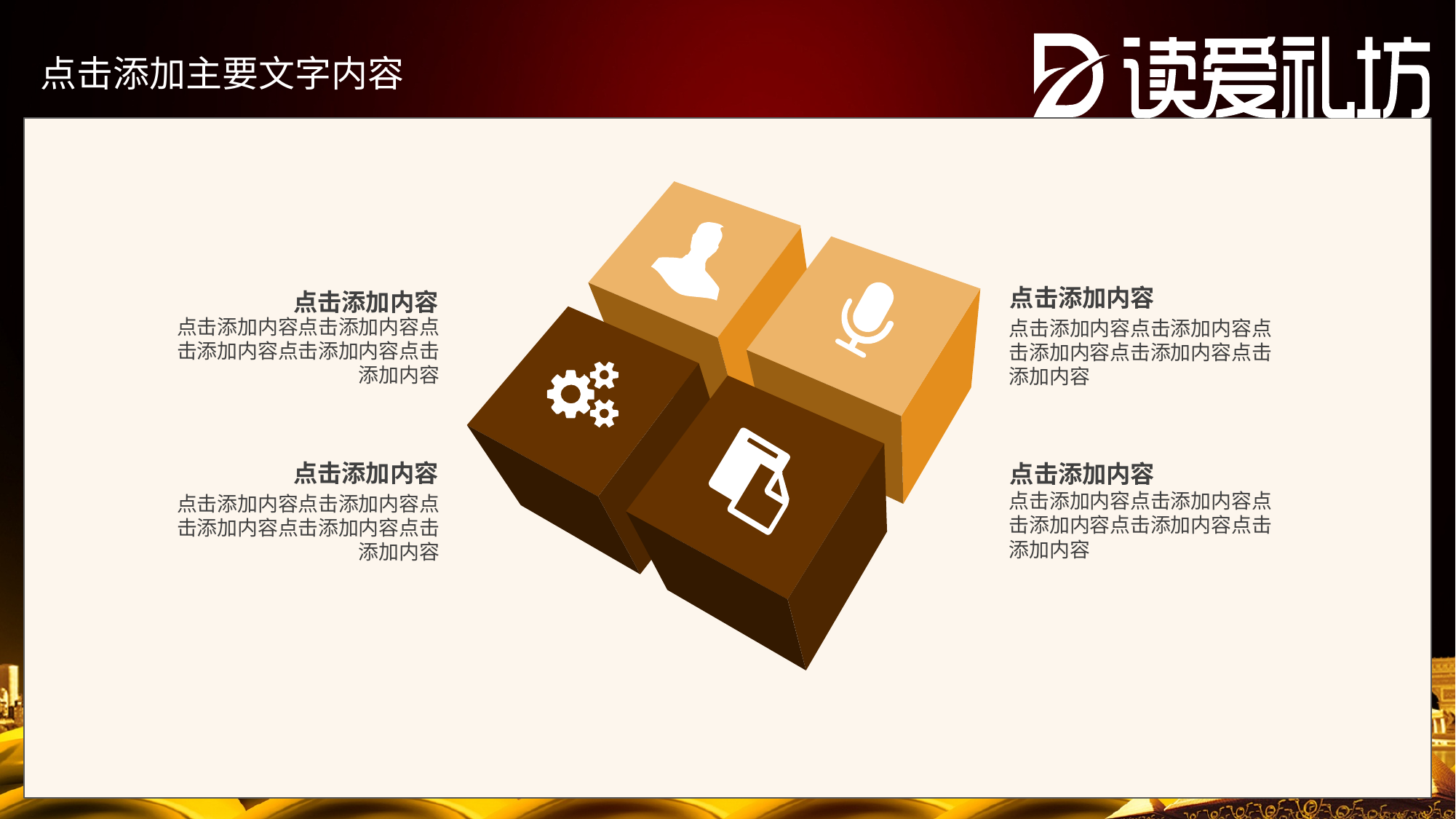

点击添加内容
点击添加内容点击添加内容点击添加内容点击添加内容点击添加内容
点击添加内容
点击添加内容点击添加内容点击添加内容点击添加内容点击添加内容

点击添加内容
点击添加内容点击添加内容点击添加内容点击添加内容点击添加内容
点击添加内容
点击添加内容点击添加内容点击添加内容点击添加内容点击添加内容